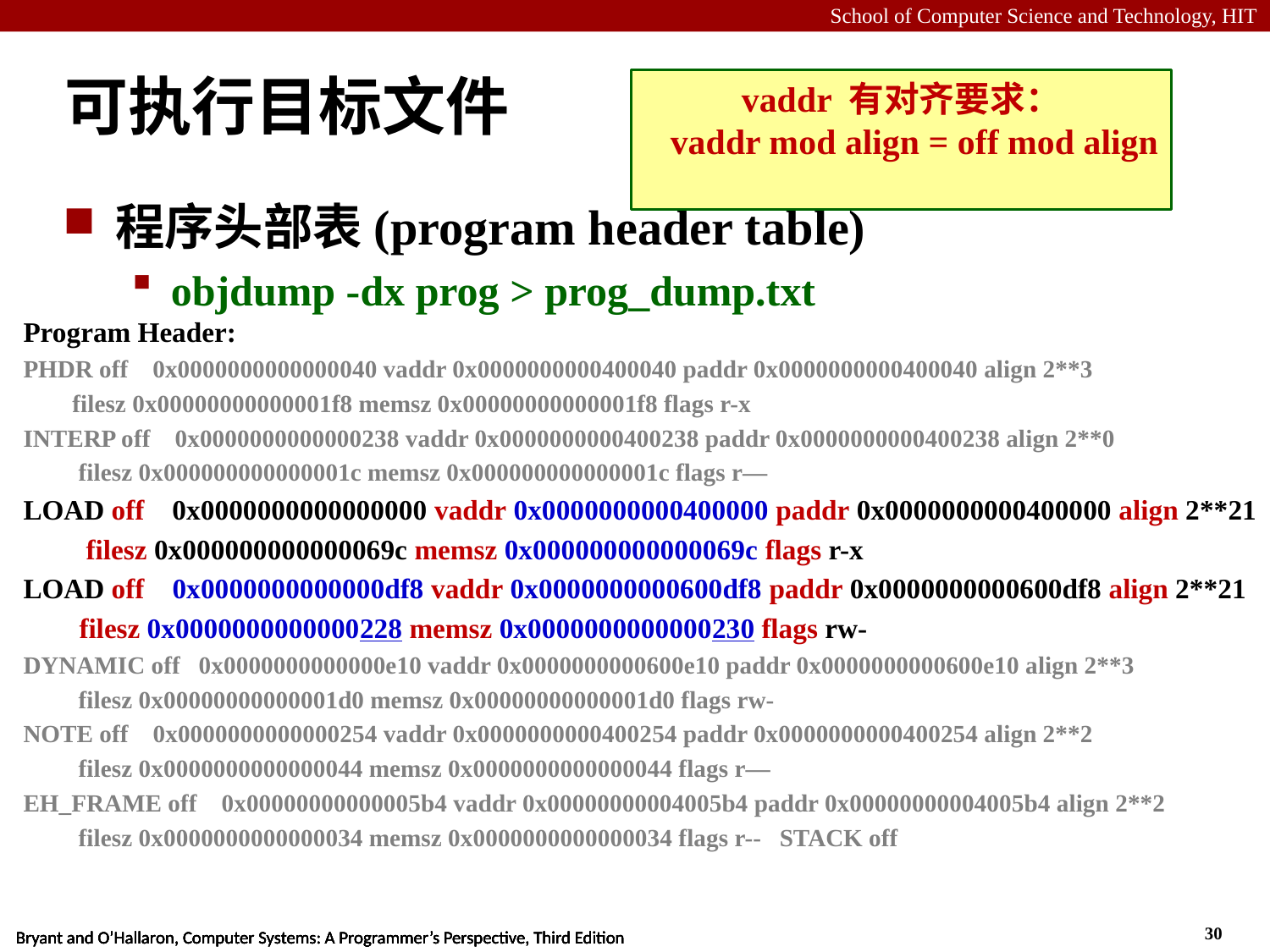

# 可执行目标文件
vaddr 有对齐要求：
   vaddr mod align = off mod align
程序头部表(program header table)
objdump -dx prog > prog_dump.txt

Program Header:
PHDR off    0x0000000000000040 vaddr 0x0000000000400040 paddr 0x0000000000400040 align 2**3
        filesz 0x00000000000001f8 memsz 0x00000000000001f8 flags r-x
INTERP off    0x0000000000000238 vaddr 0x0000000000400238 paddr 0x0000000000400238 align 2**0
         filesz 0x000000000000001c memsz 0x000000000000001c flags r—
LOAD off    0x0000000000000000 vaddr 0x0000000000400000 paddr 0x0000000000400000 align 2**21
         filesz 0x000000000000069c memsz 0x000000000000069c flags r-x
LOAD off    0x0000000000000df8 vaddr 0x0000000000600df8 paddr 0x0000000000600df8 align 2**21
        filesz 0x0000000000000228 memsz 0x0000000000000230 flags rw-
DYNAMIC off   0x0000000000000e10 vaddr 0x0000000000600e10 paddr 0x0000000000600e10 align 2**3
         filesz 0x00000000000001d0 memsz 0x00000000000001d0 flags rw-
NOTE off    0x0000000000000254 vaddr 0x0000000000400254 paddr 0x0000000000400254 align 2**2
         filesz 0x0000000000000044 memsz 0x0000000000000044 flags r—
EH_FRAME off    0x00000000000005b4 vaddr 0x00000000004005b4 paddr 0x00000000004005b4 align 2**2
         filesz 0x0000000000000034 memsz 0x0000000000000034 flags r--   STACK off